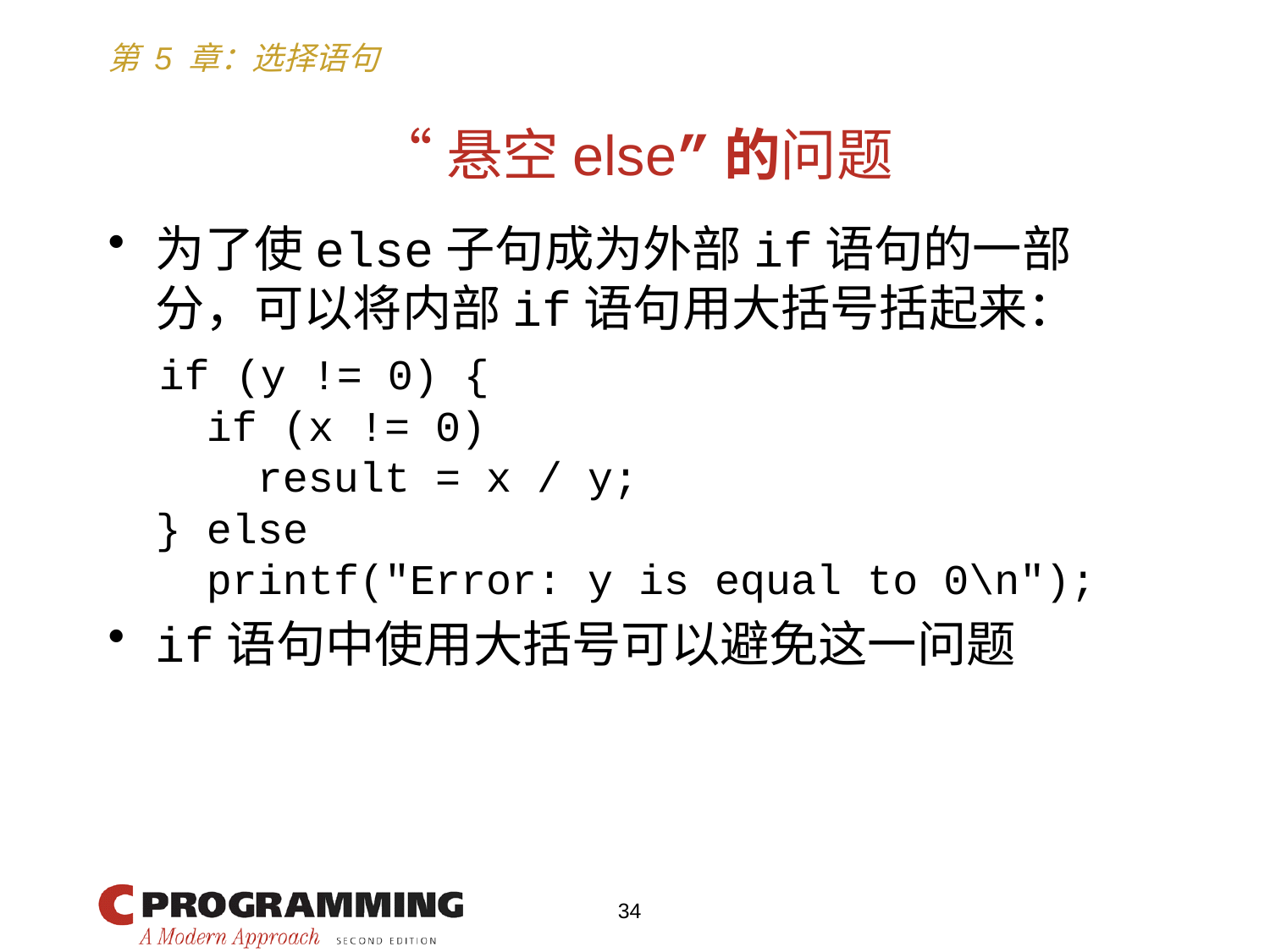

# “悬空else”的问题
为了使else子句成为外部if语句的一部分，可以将内部if语句用大括号括起来：
  if (y != 0) {
	  if (x != 0)
	    result = x / y;
	} else
	  printf("Error: y is equal to 0\n");
if语句中使用大括号可以避免这一问题
34